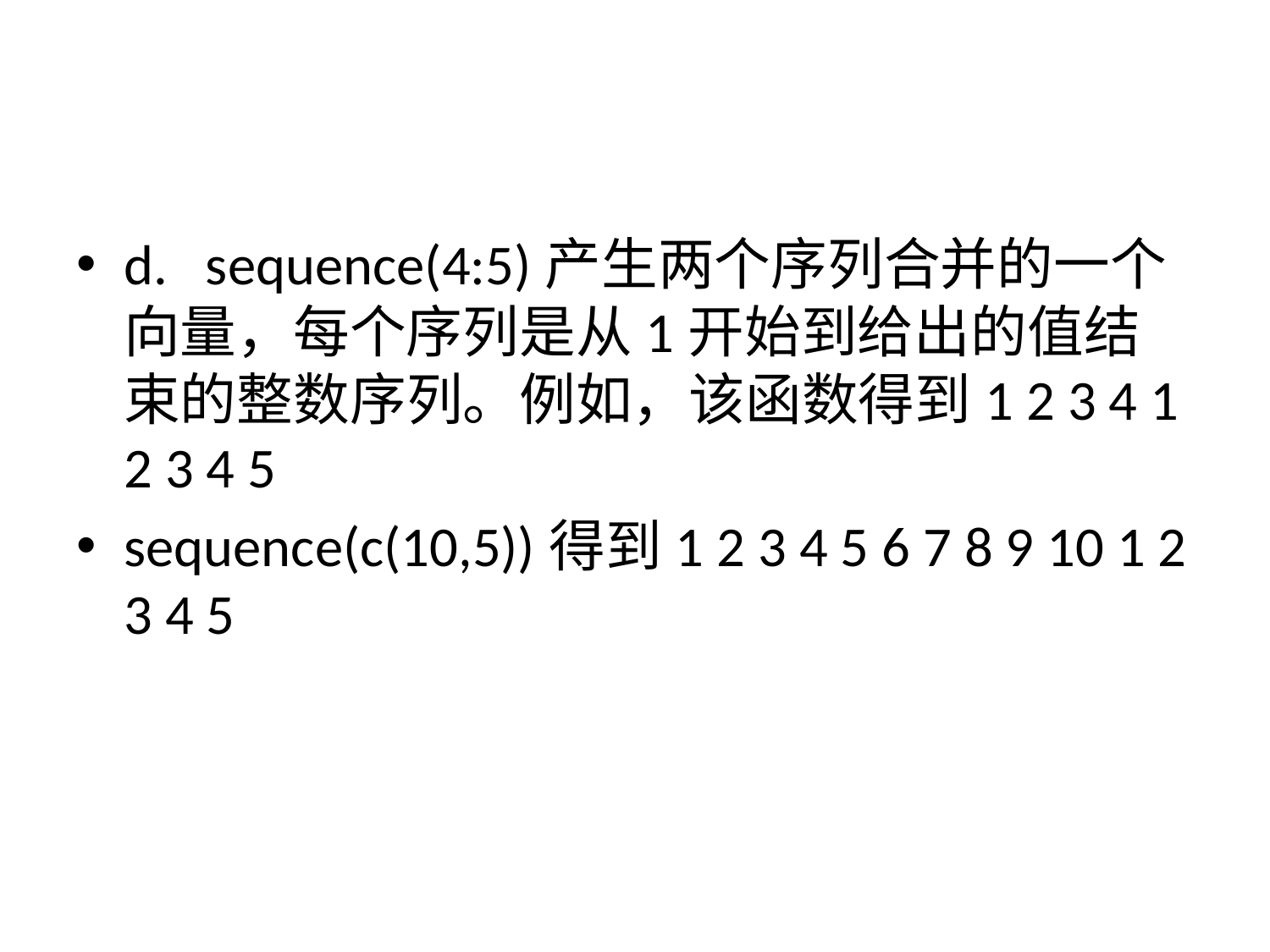

#
d.   sequence(4:5)产生两个序列合并的一个向量，每个序列是从1开始到给出的值结束的整数序列。例如，该函数得到1 2 3 4 1 2 3 4 5
sequence(c(10,5))得到1 2 3 4 5 6 7 8 9 10 1 2 3 4 5